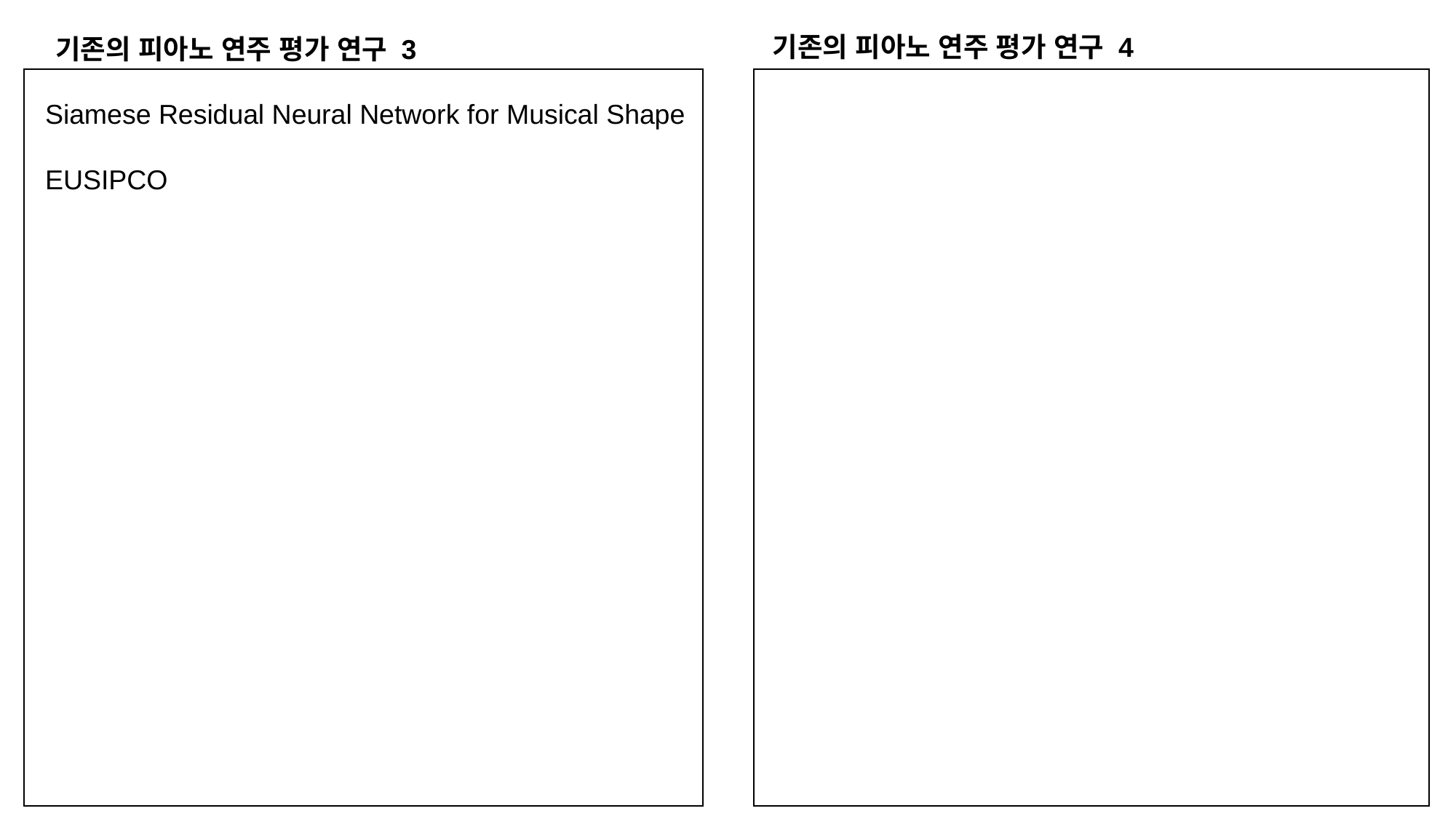

기존의 피아노 연주 평가 연구 4
기존의 피아노 연주 평가 연구 3

Siamese Residual Neural Network for Musical Shape

EUSIPCO